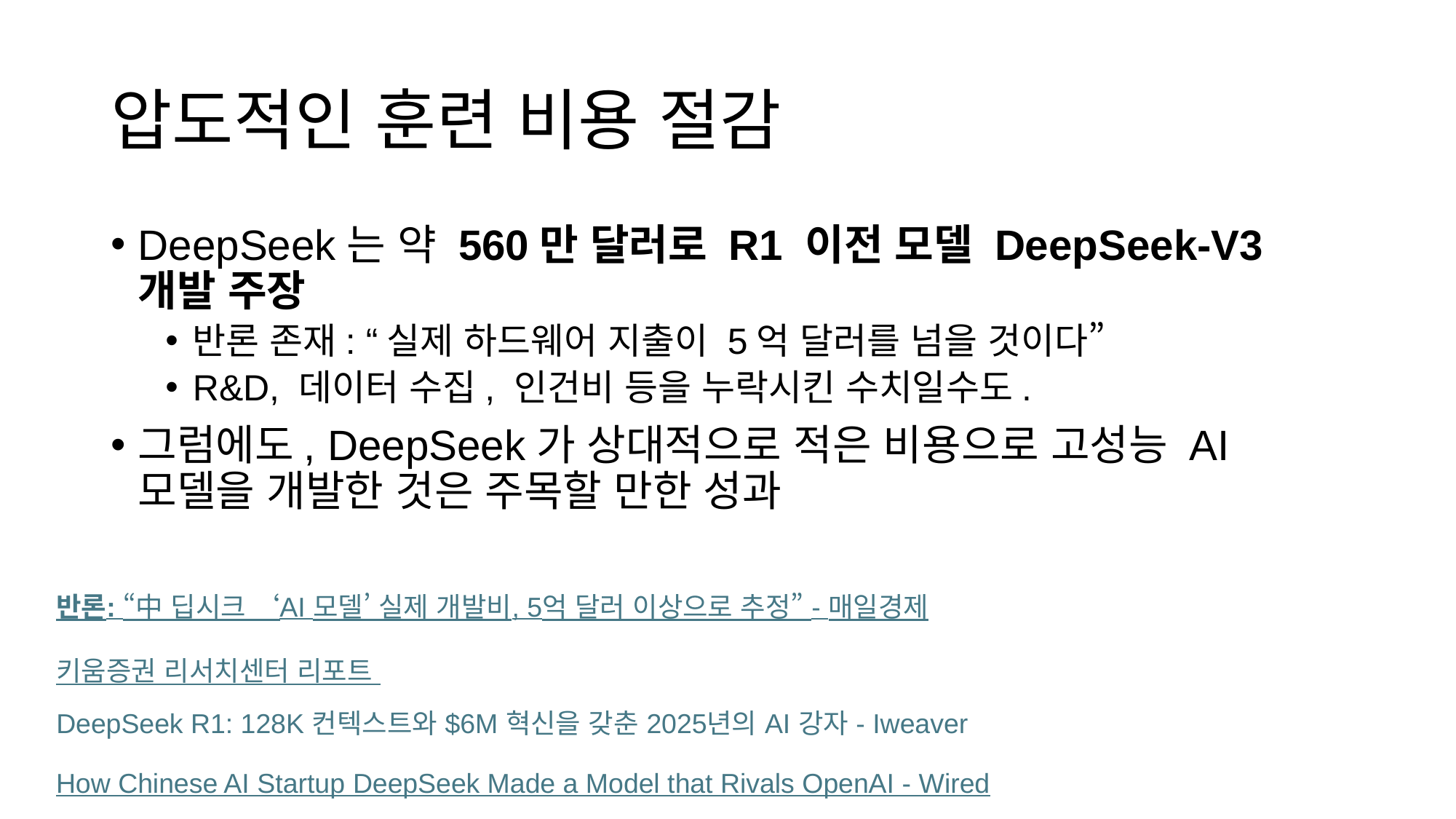

# 압도적인 훈련 비용 절감
DeepSeek는 약 560만 달러로 R1 이전 모델 DeepSeek-V3 개발 주장
반론 존재: “실제 하드웨어 지출이 5억 달러를 넘을 것이다”
R&D, 데이터 수집, 인건비 등을 누락시킨 수치일수도.
그럼에도, DeepSeek가 상대적으로 적은 비용으로 고성능 AI 모델을 개발한 것은 주목할 만한 성과
반론: “中 딥시크 ‘AI 모델’ 실제 개발비, 5억 달러 이상으로 추정” - 매일경제
키움증권 리서치센터 리포트
DeepSeek R1: 128K 컨텍스트와 $6M 혁신을 갖춘 2025년의 AI 강자 - Iweaver

How Chinese AI Startup DeepSeek Made a Model that Rivals OpenAI - Wired